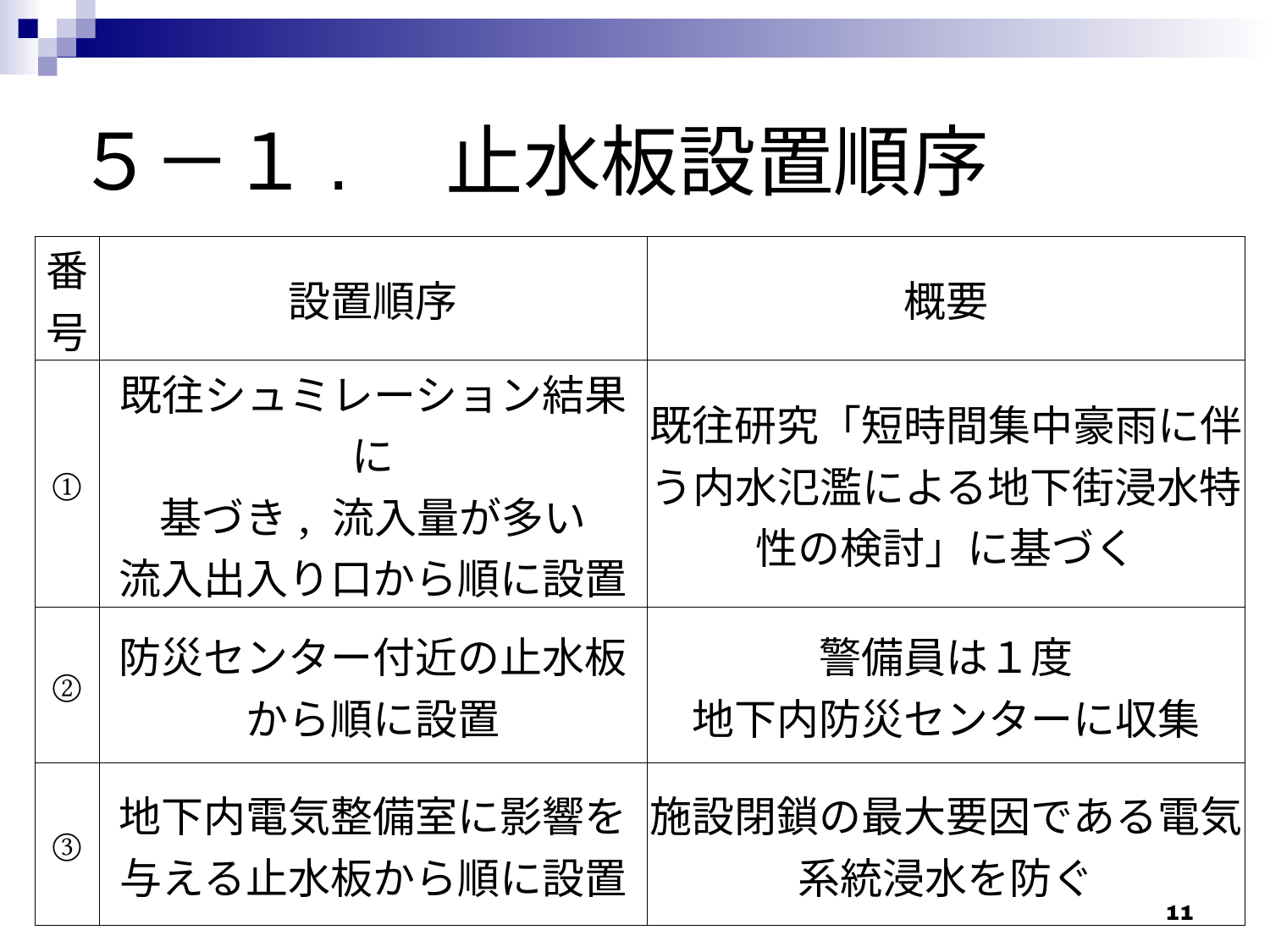

# ５－１.　止水板設置順序
| 番号 | 設置順序 | 概要 |
| --- | --- | --- |
| ① | 既往シュミレーション結果に 基づき, 流入量が多い 流入出入り口から順に設置 | 既往研究「短時間集中豪雨に伴う内水氾濫による地下街浸水特性の検討」に基づく |
| ② | 防災センター付近の止水板 から順に設置 | 警備員は１度 地下内防災センターに収集 |
| ③ | 地下内電気整備室に影響を 与える止水板から順に設置 | 施設閉鎖の最大要因である電気系統浸水を防ぐ |
11